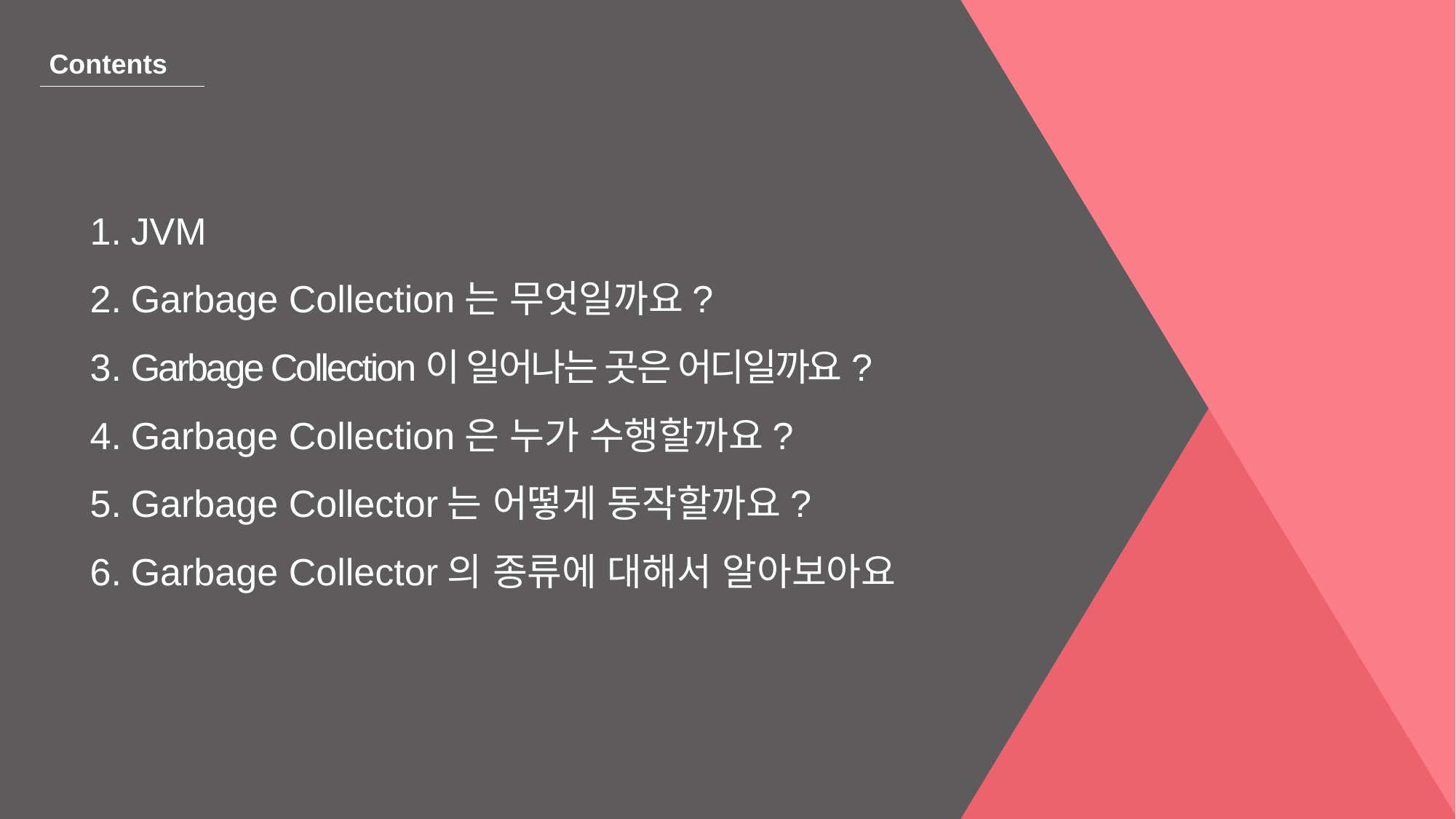

Contents
JVM
Garbage Collection는 무엇일까요?
Garbage Collection이 일어나는 곳은 어디일까요?
Garbage Collection은 누가 수행할까요?
Garbage Collector는 어떻게 동작할까요?
Garbage Collector의 종류에 대해서 알아보아요